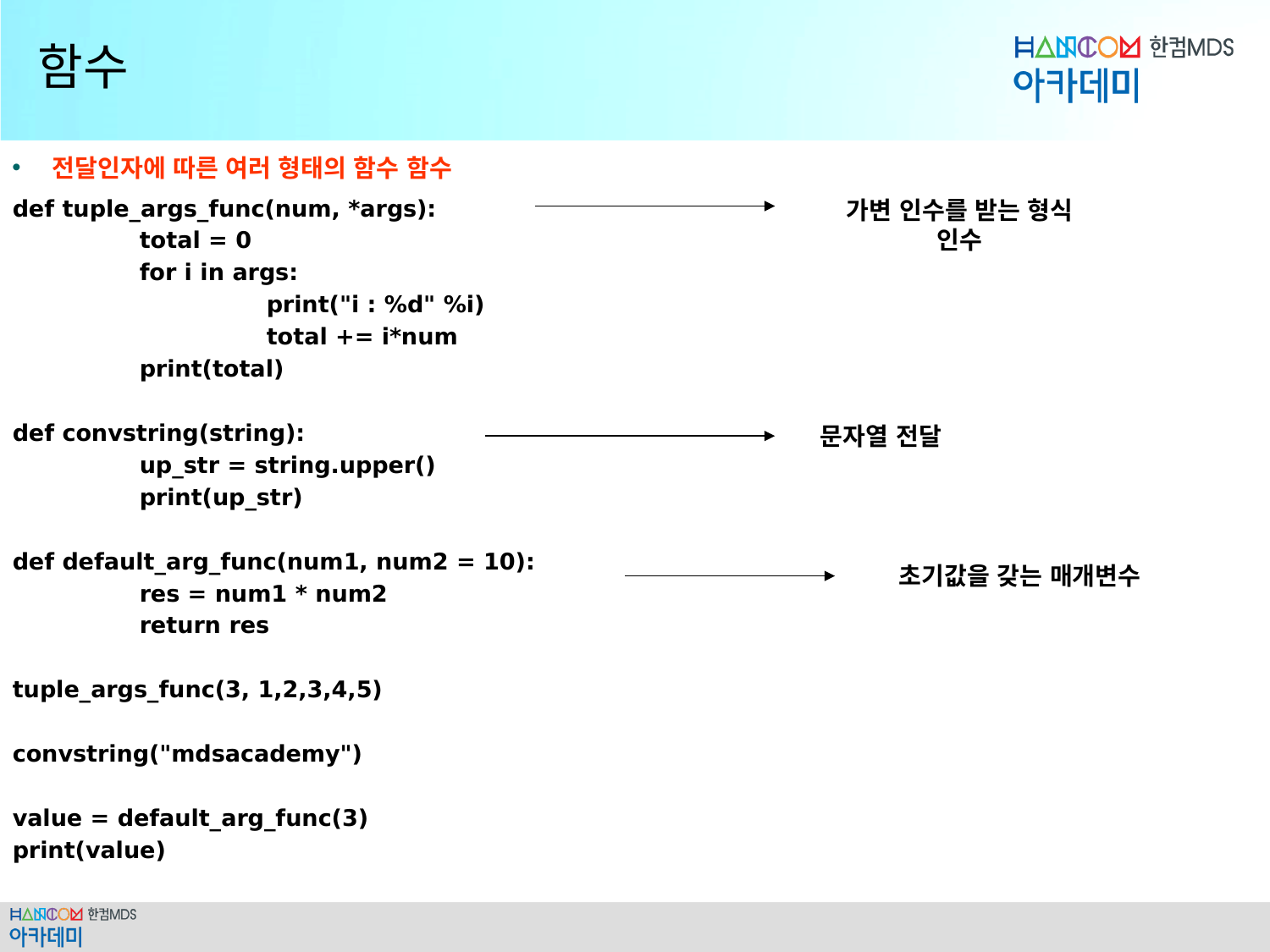

# 함수
전달인자에 따른 여러 형태의 함수 함수
def tuple_args_func(num, *args):
	total = 0
	for i in args:
		print("i : %d" %i)
		total += i*num
	print(total)

def convstring(string):
	up_str = string.upper()
	print(up_str)

def default_arg_func(num1, num2 = 10):
	res = num1 * num2
	return res

tuple_args_func(3, 1,2,3,4,5)

convstring("mdsacademy")

value = default_arg_func(3)
print(value)
가변 인수를 받는 형식 인수
문자열 전달
초기값을 갖는 매개변수